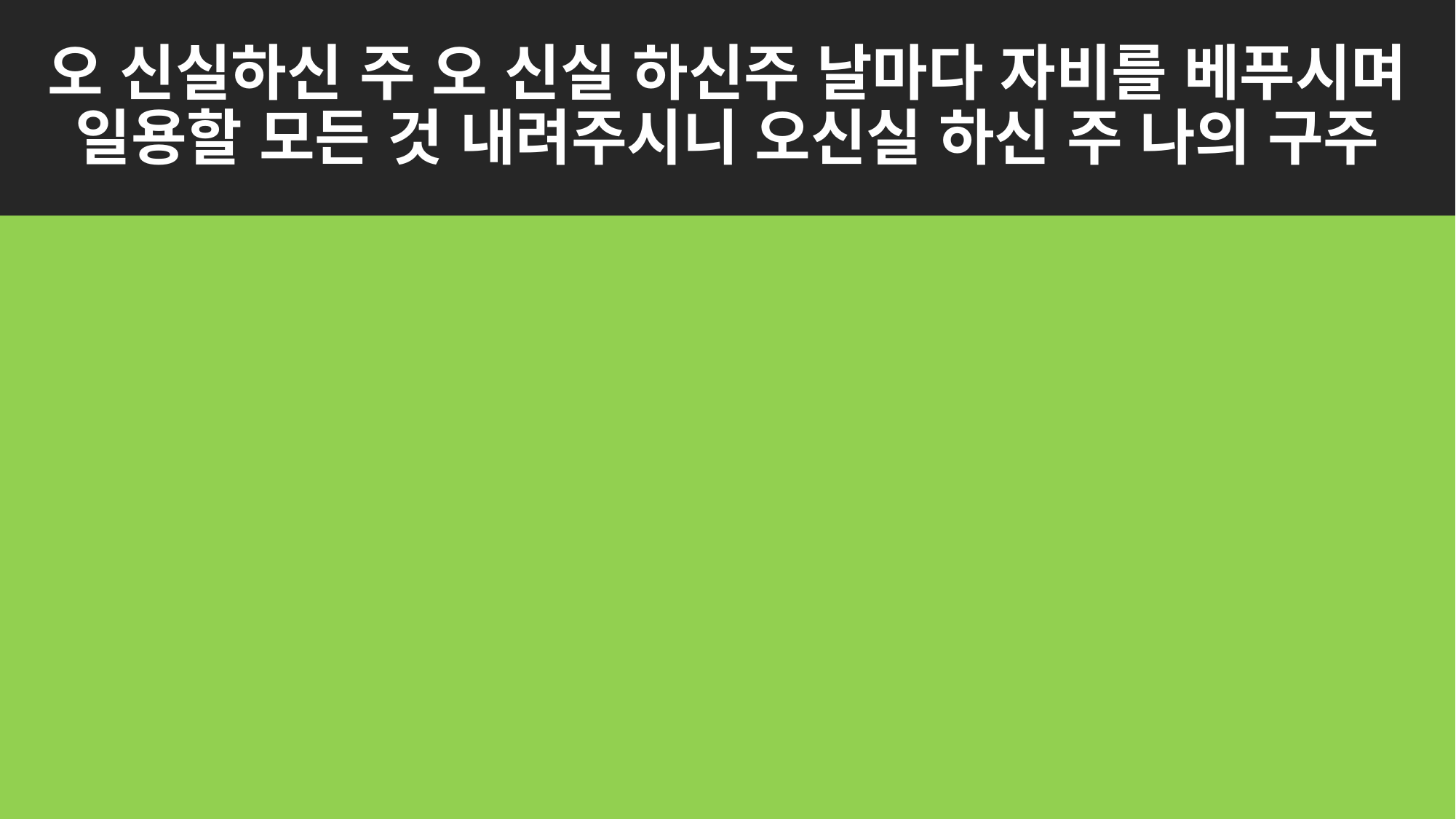

# 오 신실하신 주 오 신실 하신주 날마다 자비를 베푸시며 일용할 모든 것 내려주시니 오신실 하신 주 나의 구주